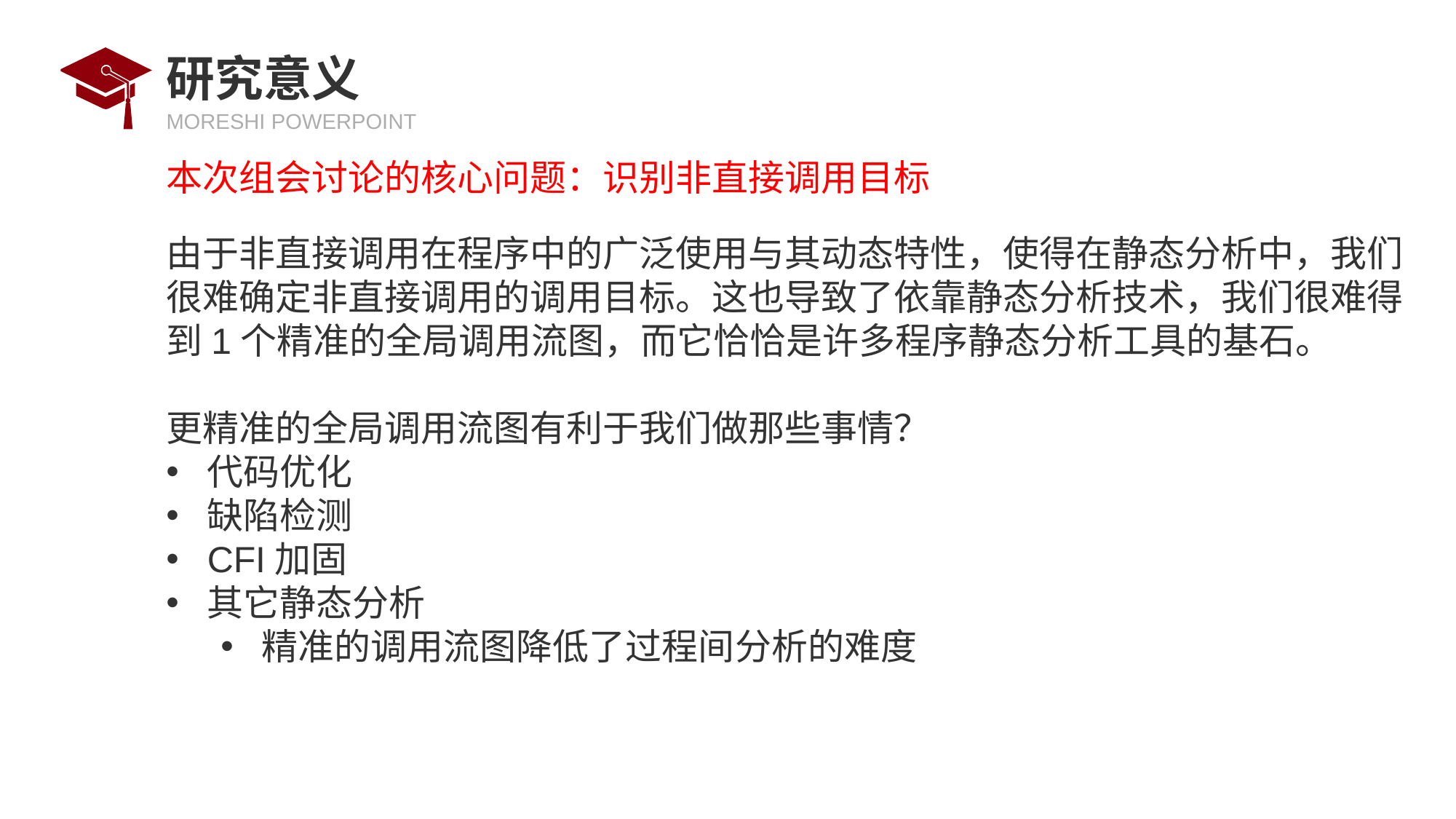

# 研究意义
本次组会讨论的核心问题：识别非直接调用目标
由于非直接调用在程序中的广泛使用与其动态特性，使得在静态分析中，我们很难确定非直接调用的调用目标。这也导致了依靠静态分析技术，我们很难得到1个精准的全局调用流图，而它恰恰是许多程序静态分析工具的基石。

更精准的全局调用流图有利于我们做那些事情？
代码优化
缺陷检测
CFI加固
其它静态分析
精准的调用流图降低了过程间分析的难度